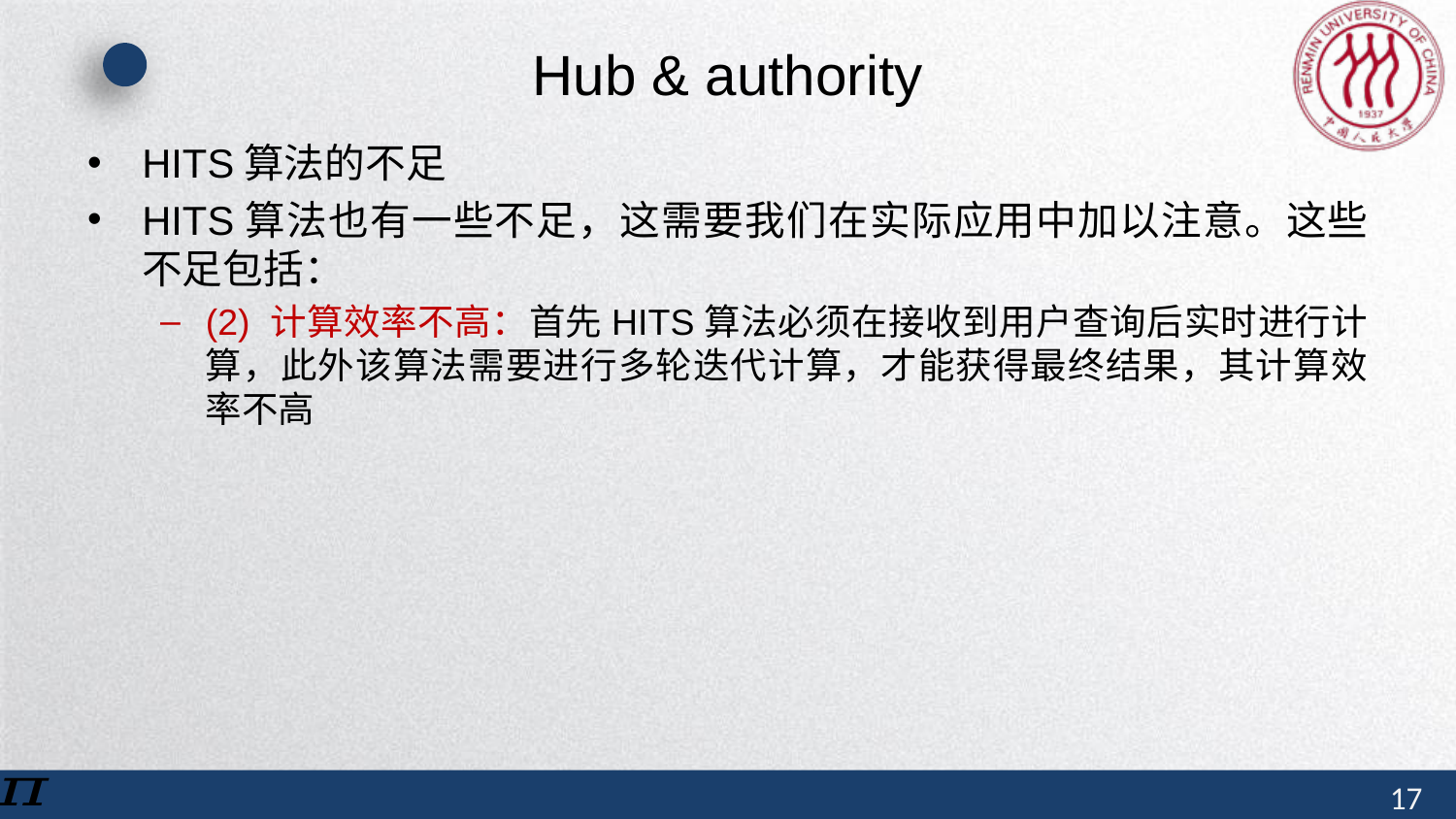

# Hub & authority
HITS算法的不足
HITS算法也有一些不足，这需要我们在实际应用中加以注意。这些不足包括：
(2) 计算效率不高：首先HITS算法必须在接收到用户查询后实时进行计算，此外该算法需要进行多轮迭代计算，才能获得最终结果，其计算效率不高